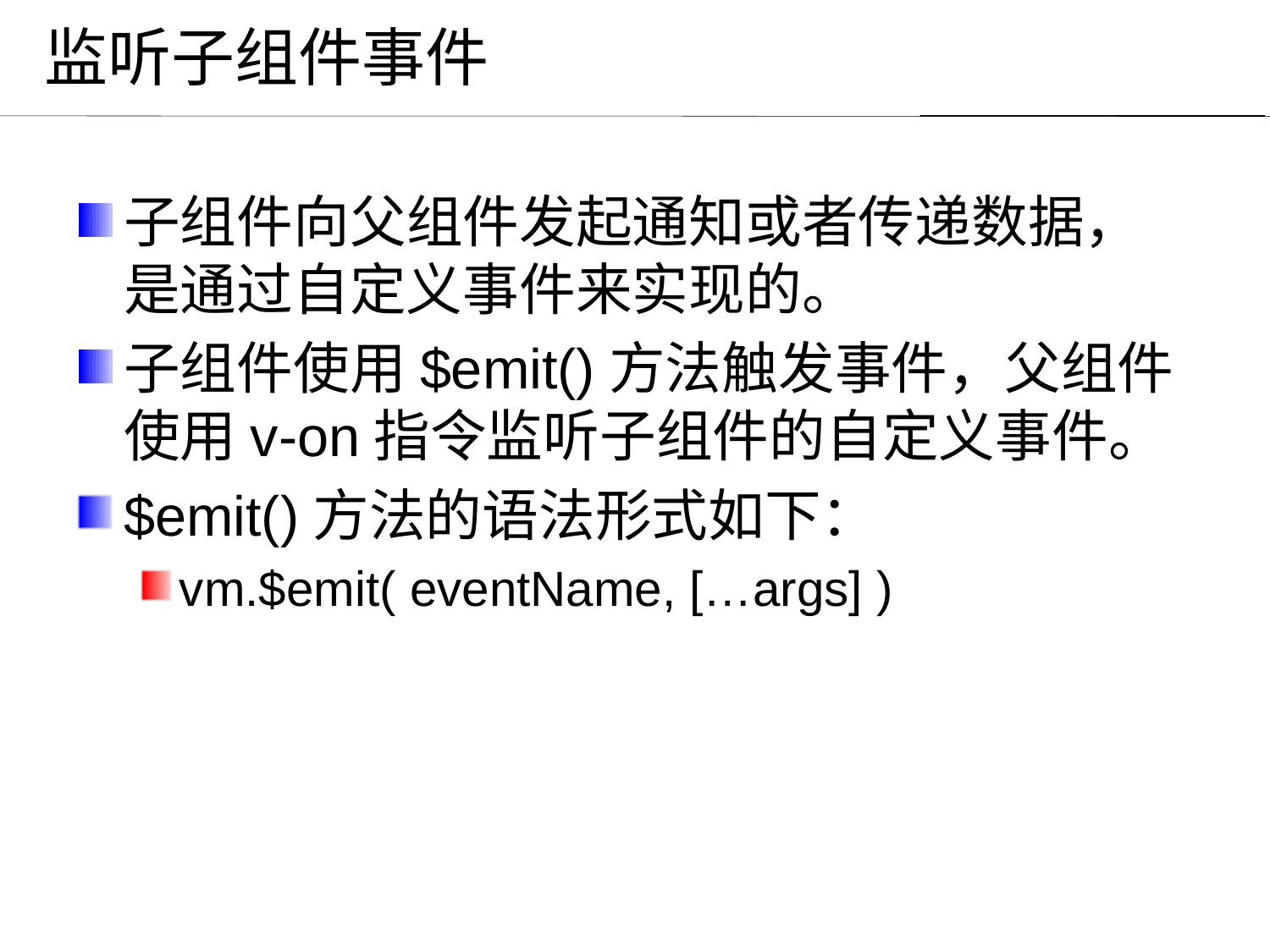

# 监听子组件事件
子组件向父组件发起通知或者传递数据，是通过自定义事件来实现的。
子组件使用$emit()方法触发事件，父组件使用v-on指令监听子组件的自定义事件。
$emit()方法的语法形式如下：
vm.$emit( eventName, […args] )